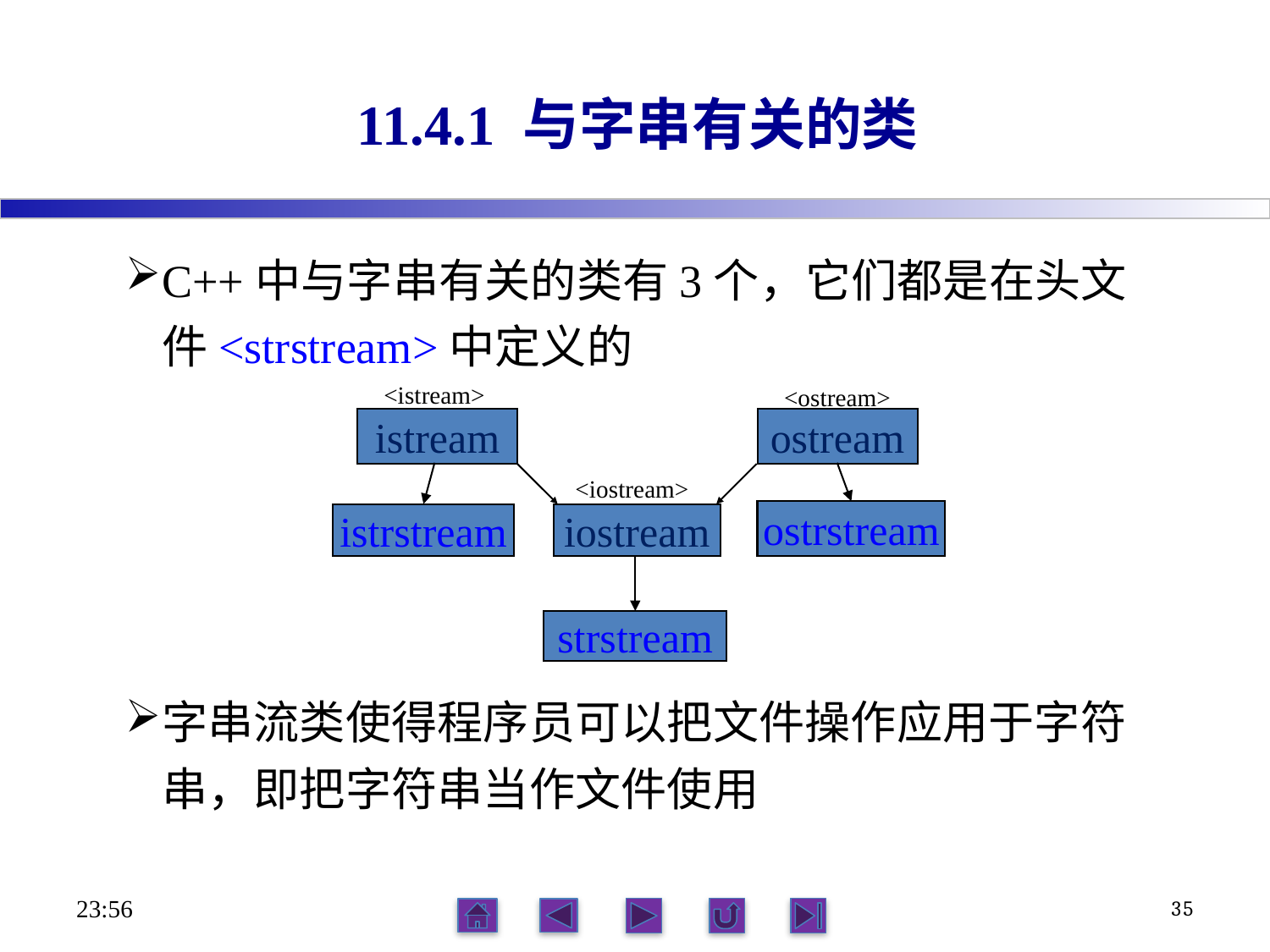

# 11.4.1 与字串有关的类
C++中与字串有关的类有3个，它们都是在头文件<strstream>中定义的

字串流类使得程序员可以把文件操作应用于字符串，即把字符串当作文件使用

<istream>
<ostream>
istream
ostream

<iostream>
ostrstream
istrstream
iostream
strstream
23:56
35